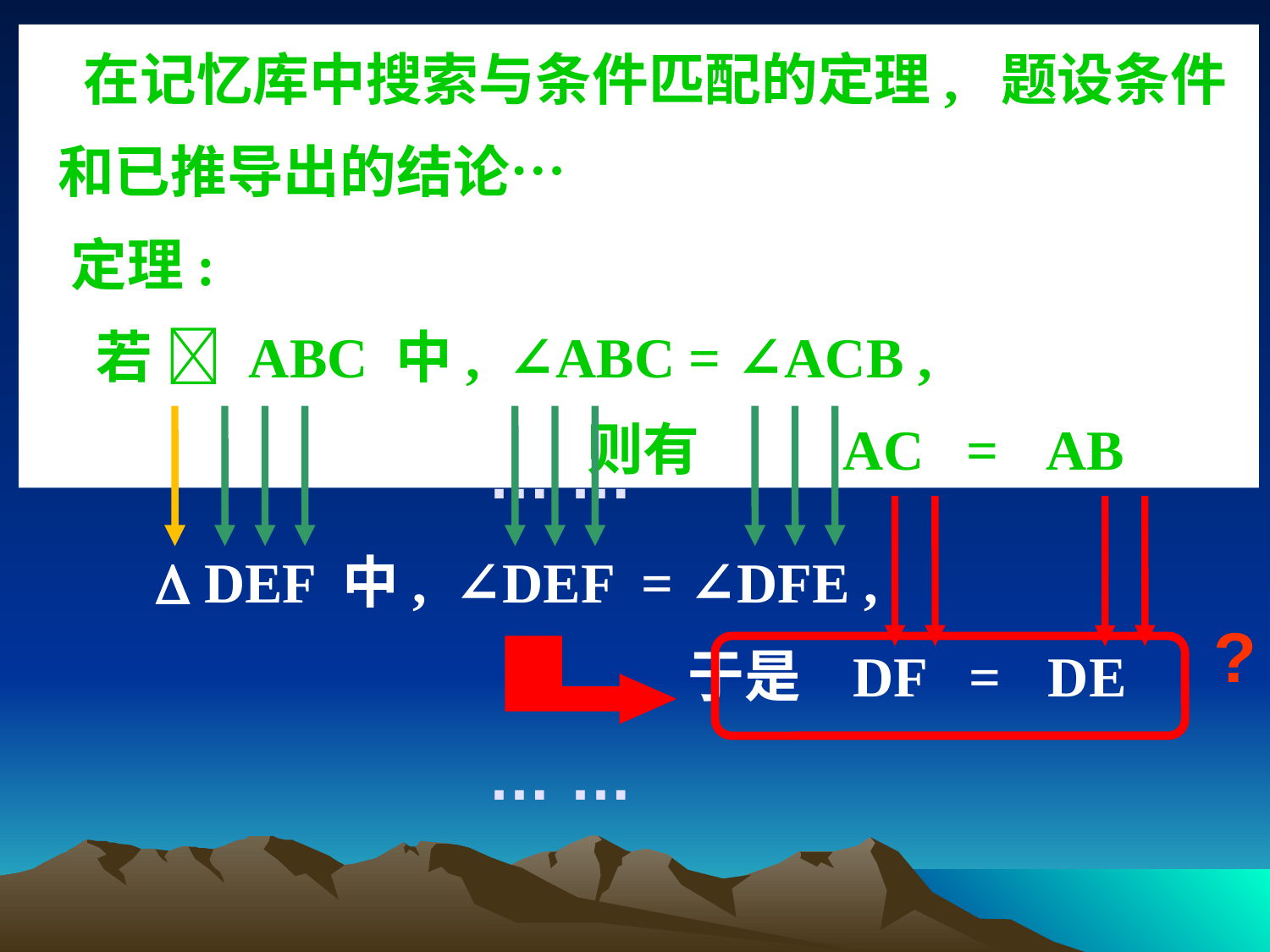

在记忆库中搜索与条件匹配的定理,  题设条件
 和已推导出的结论…
  定理:
    若 Δ ABC 中,  ∠ABC = ∠ACB ,
                                          则有          AC   =   AB
# 学习理论知识的几个阶段
模式识别 - 套公式
例:  (机器阅读平面几何证明)
                        … …
     Δ DEF 中,  ∠DEF  = ∠DFE ,
                                               于是   DF   =   DE
                        … …

?